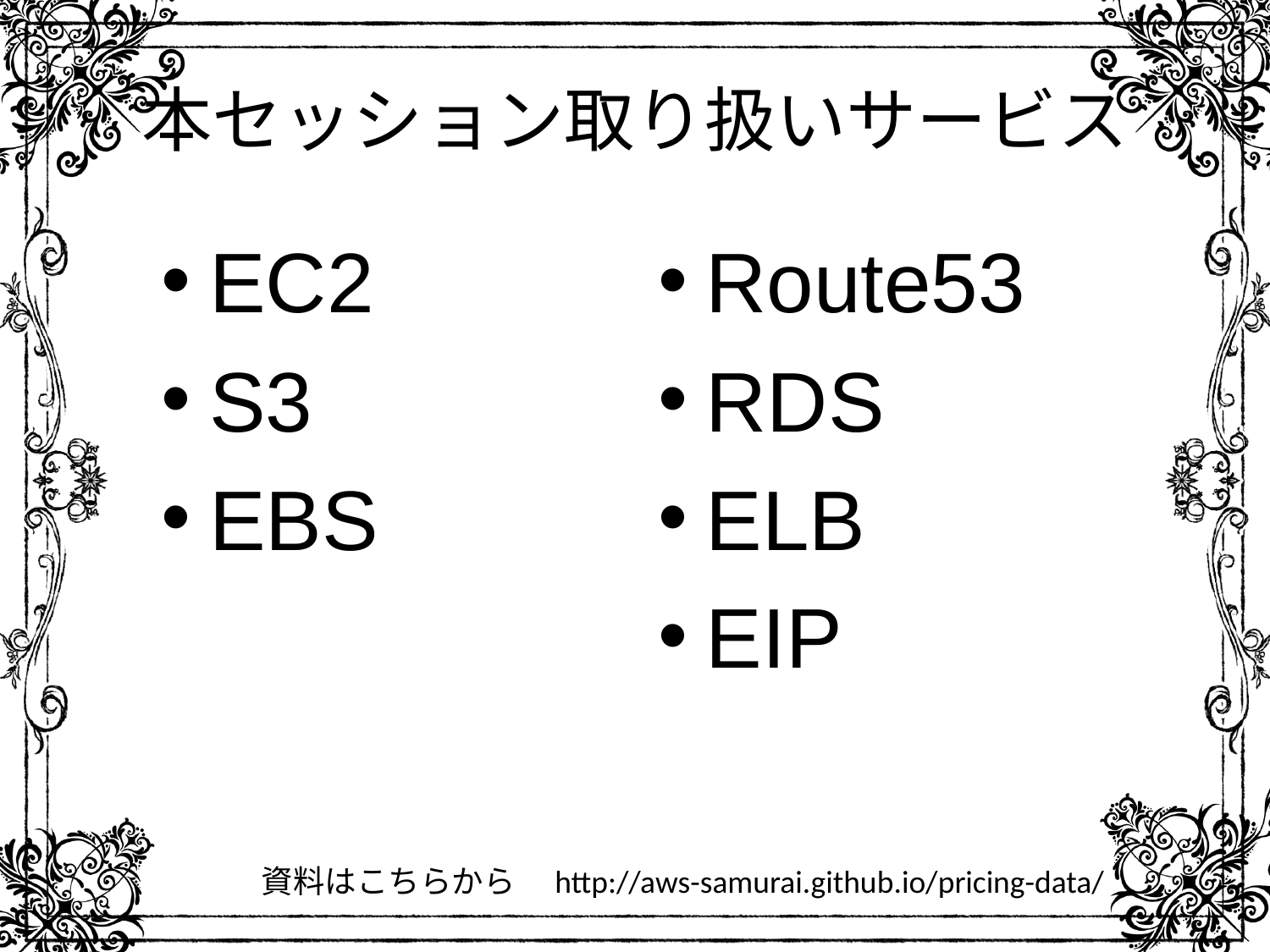

# 本セッション取り扱いサービス
EC2
S3
EBS
Route53
RDS
ELB
EIP